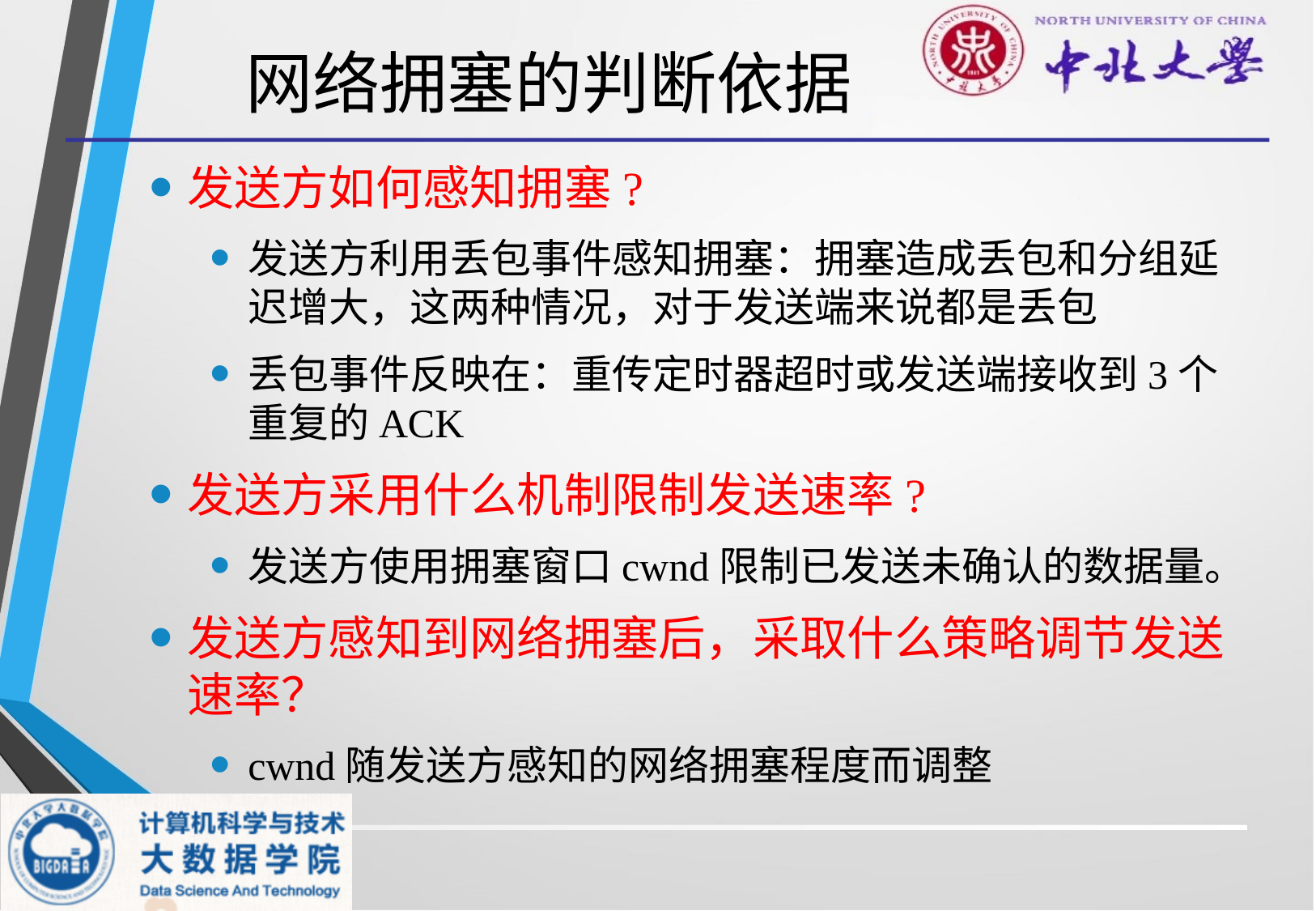

# 网络拥塞的判断依据
发送方如何感知拥塞?
发送方利用丢包事件感知拥塞：拥塞造成丢包和分组延迟增大，这两种情况，对于发送端来说都是丢包
丢包事件反映在：重传定时器超时或发送端接收到3个重复的ACK
发送方采用什么机制限制发送速率?
发送方使用拥塞窗口cwnd限制已发送未确认的数据量。
发送方感知到网络拥塞后，采取什么策略调节发送速率？
cwnd随发送方感知的网络拥塞程度而调整
14